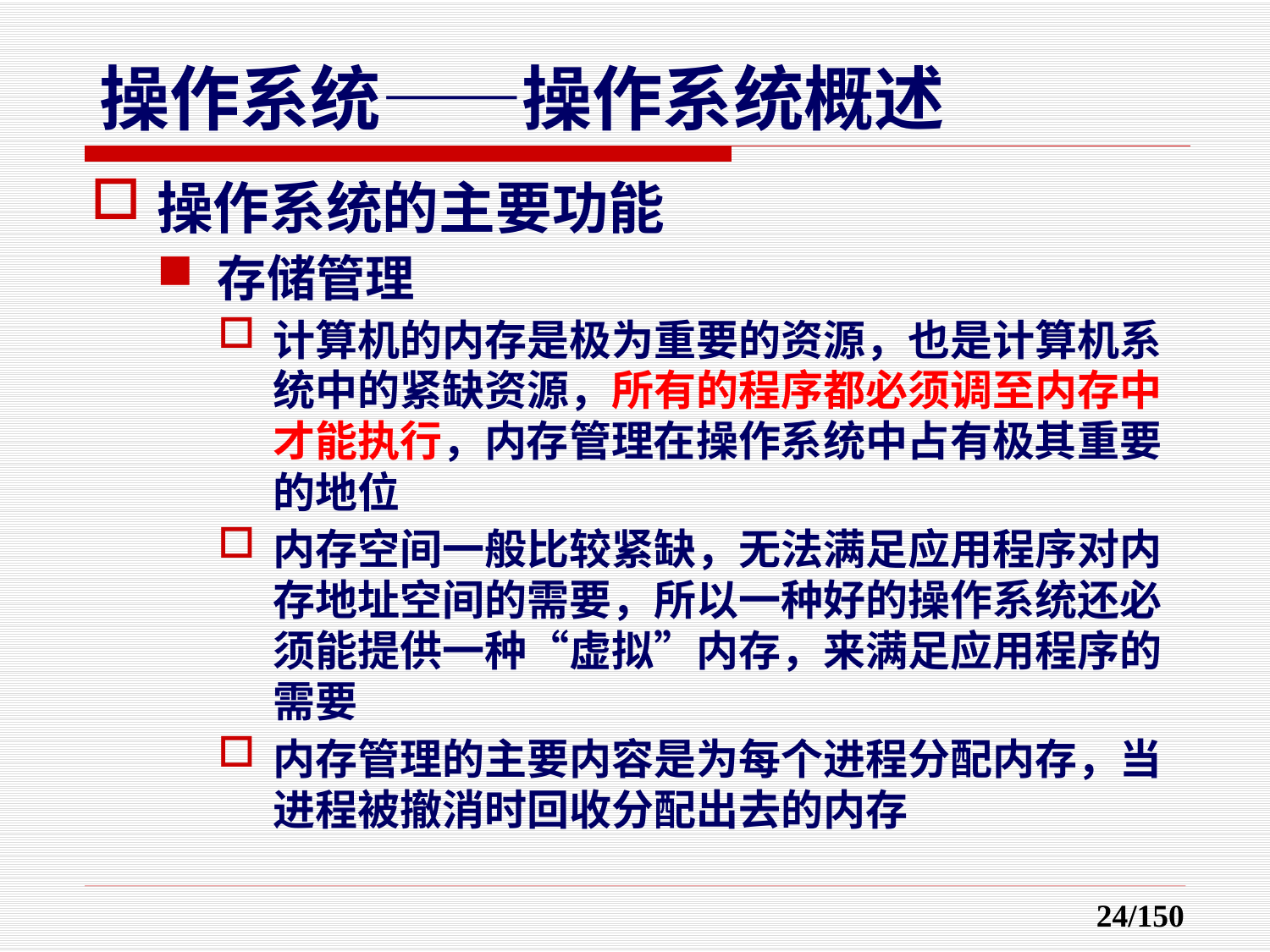

操作系统的主要功能
存储管理
计算机的内存是极为重要的资源，也是计算机系统中的紧缺资源，所有的程序都必须调至内存中才能执行，内存管理在操作系统中占有极其重要的地位
内存空间一般比较紧缺，无法满足应用程序对内存地址空间的需要，所以一种好的操作系统还必须能提供一种“虚拟”内存，来满足应用程序的需要
内存管理的主要内容是为每个进程分配内存，当进程被撤消时回收分配出去的内存